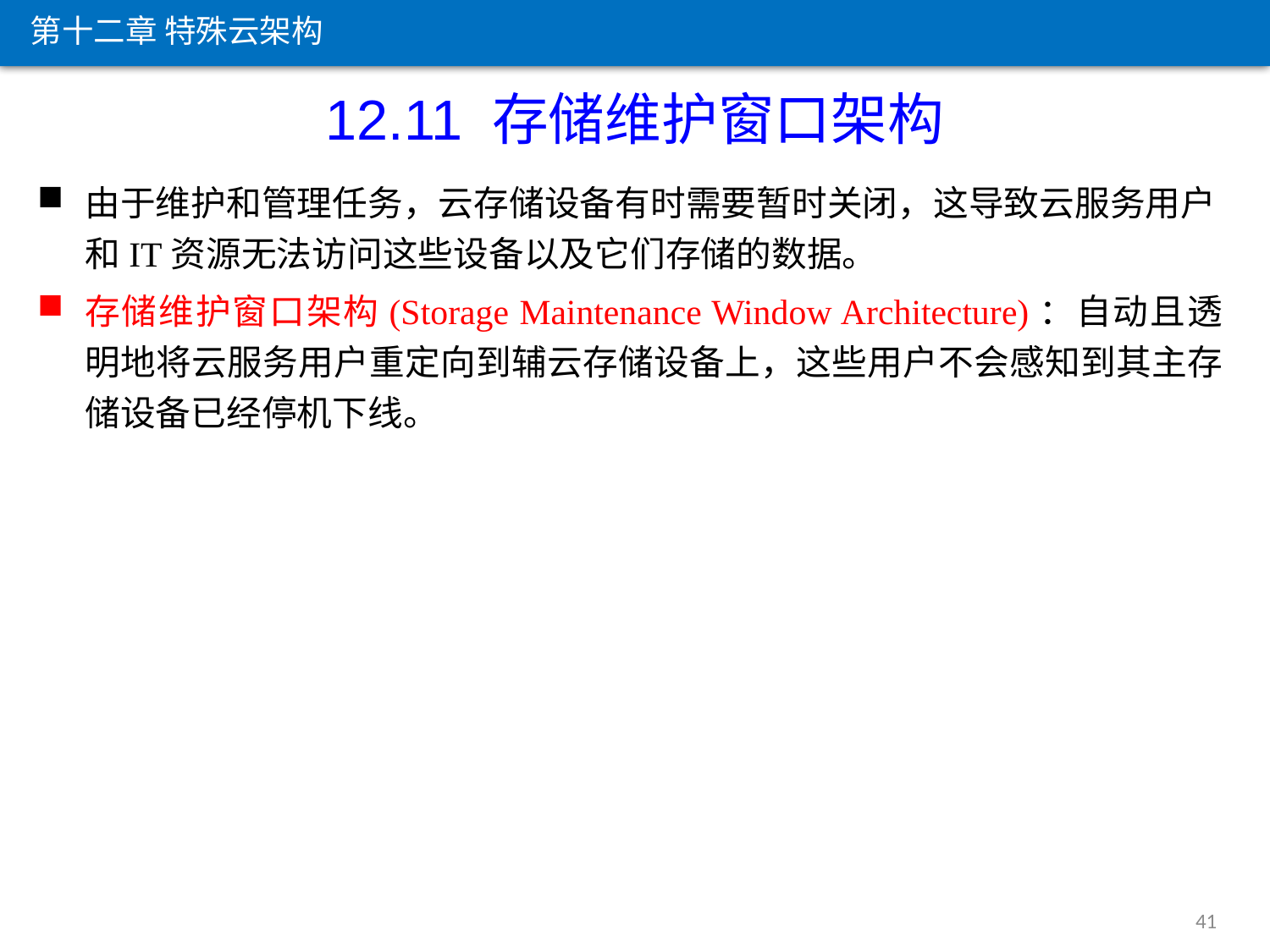

第十二章 特殊云架构
12.11 存储维护窗口架构
由于维护和管理任务，云存储设备有时需要暂时关闭，这导致云服务用户和IT资源无法访问这些设备以及它们存储的数据。
存储维护窗口架构(Storage Maintenance Window Architecture)：自动且透明地将云服务用户重定向到辅云存储设备上，这些用户不会感知到其主存储设备已经停机下线。
41